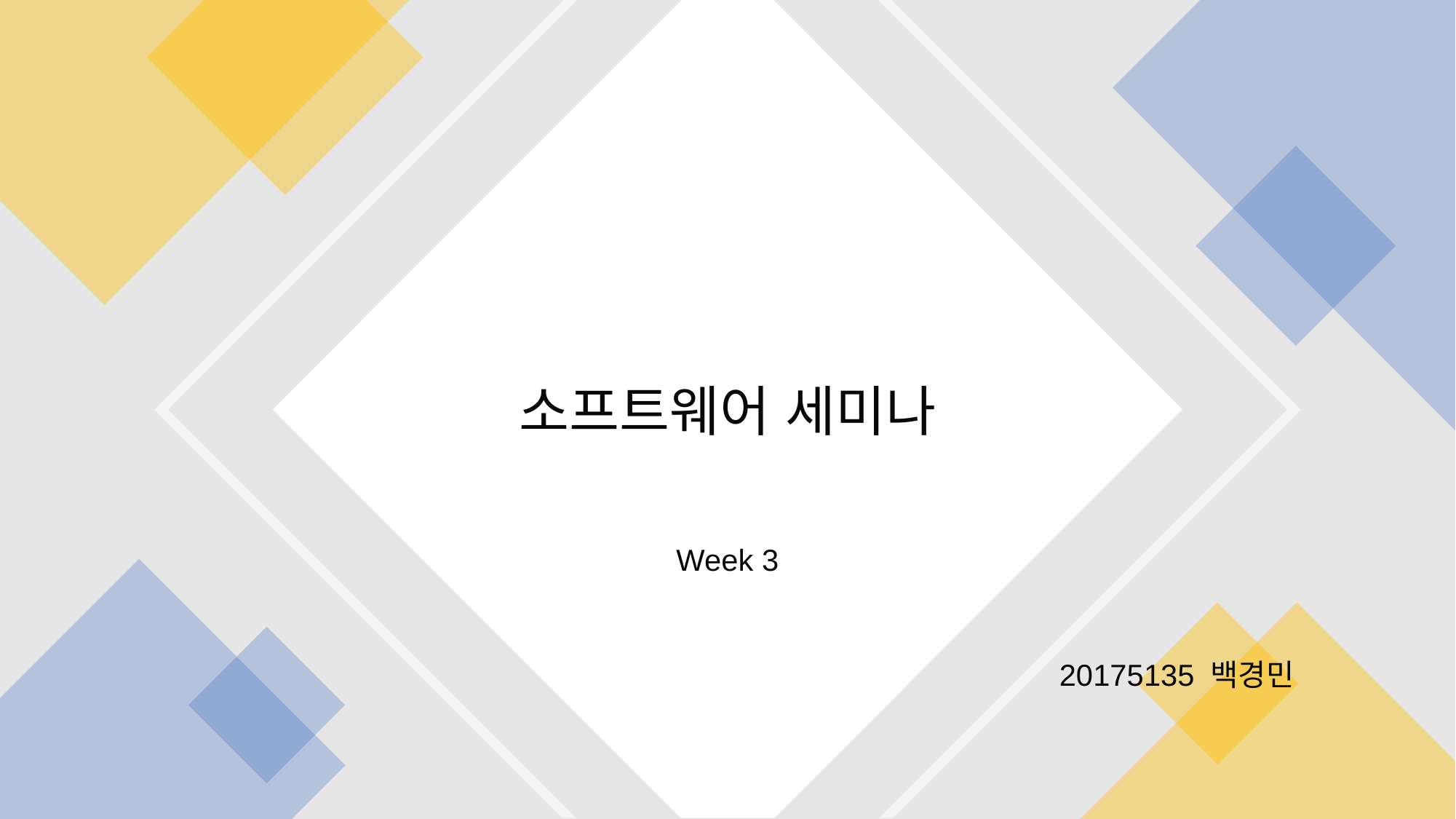

# 소프트웨어 세미나
Week 3

20175135 백경민